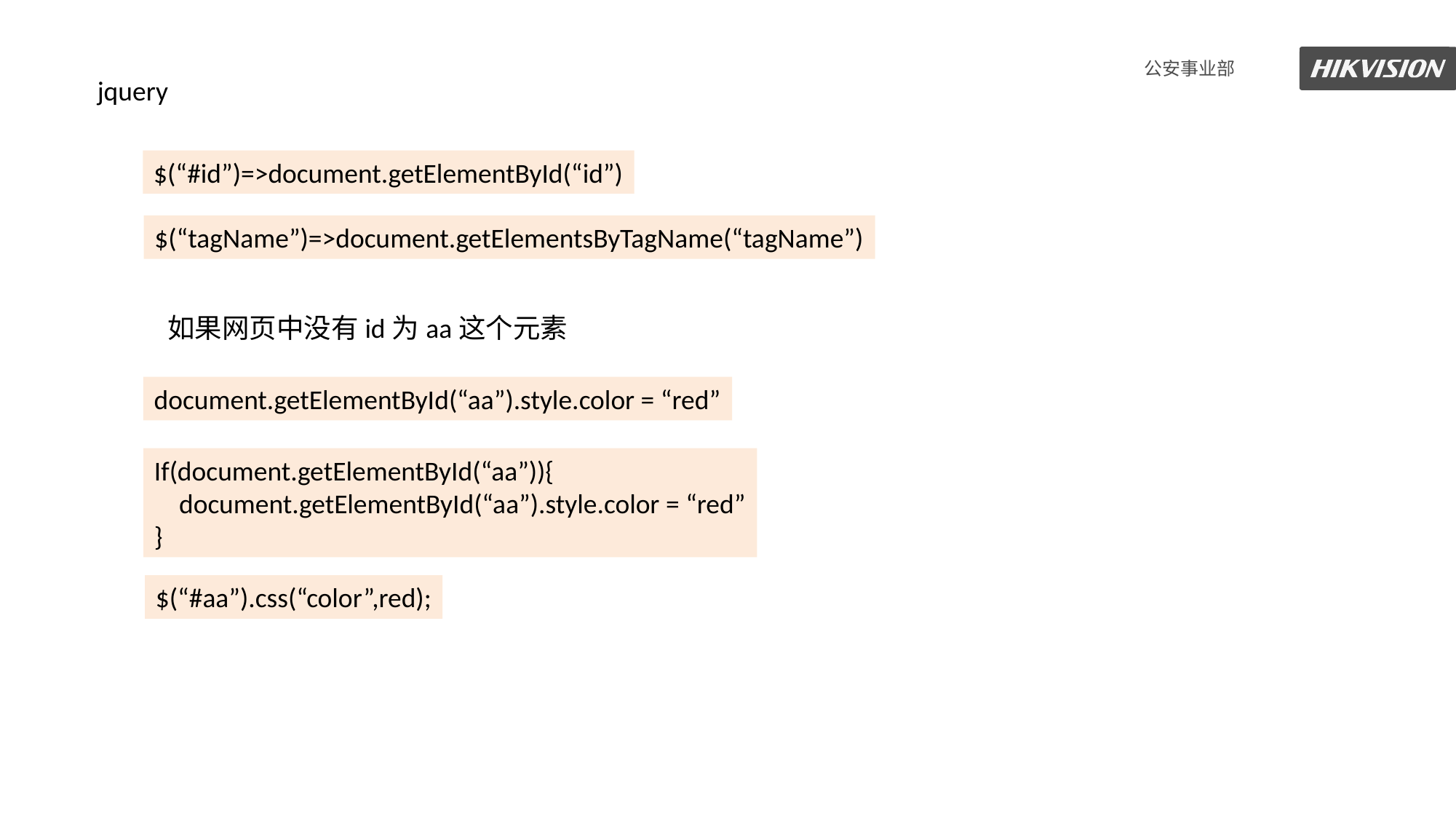

jquery
$(“#id”)=>document.getElementById(“id”)
$(“tagName”)=>document.getElementsByTagName(“tagName”)
如果网页中没有id为aa这个元素
document.getElementById(“aa”).style.color = “red”
If(document.getElementById(“aa”)){
    document.getElementById(“aa”).style.color = “red”
}
$(“#aa”).css(“color”,red);